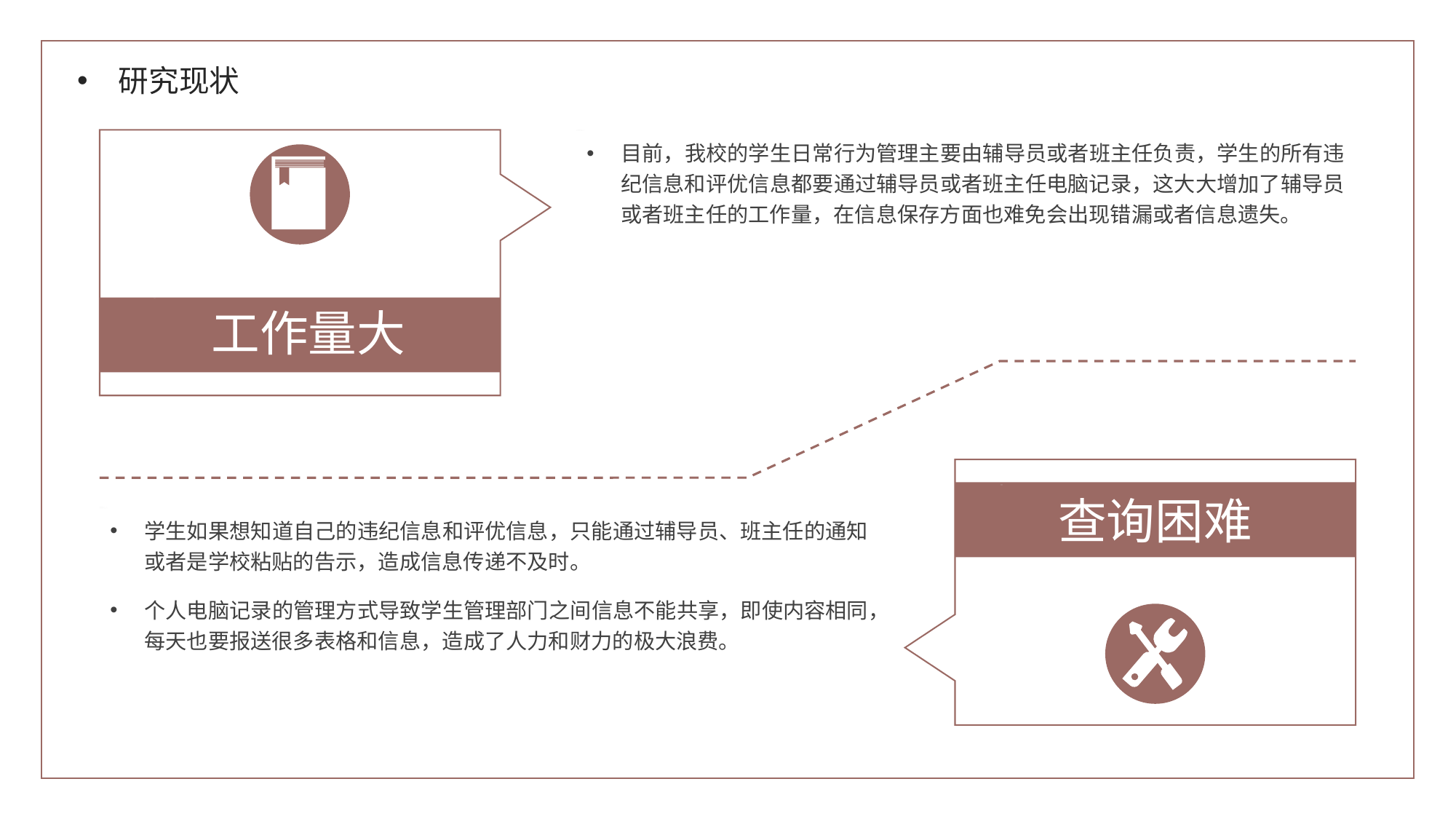

研究现状

目前，我校的学生日常行为管理主要由辅导员或者班主任负责，学生的所有违纪信息和评优信息都要通过辅导员或者班主任电脑记录，这大大增加了辅导员或者班主任的工作量，在信息保存方面也难免会出现错漏或者信息遗失。

工作量大

查询困难
学生如果想知道自己的违纪信息和评优信息，只能通过辅导员、班主任的通知或者是学校粘贴的告示，造成信息传递不及时。
个人电脑记录的管理方式导致学生管理部门之间信息不能共享，即使内容相同，每天也要报送很多表格和信息，造成了人力和财力的极大浪费。